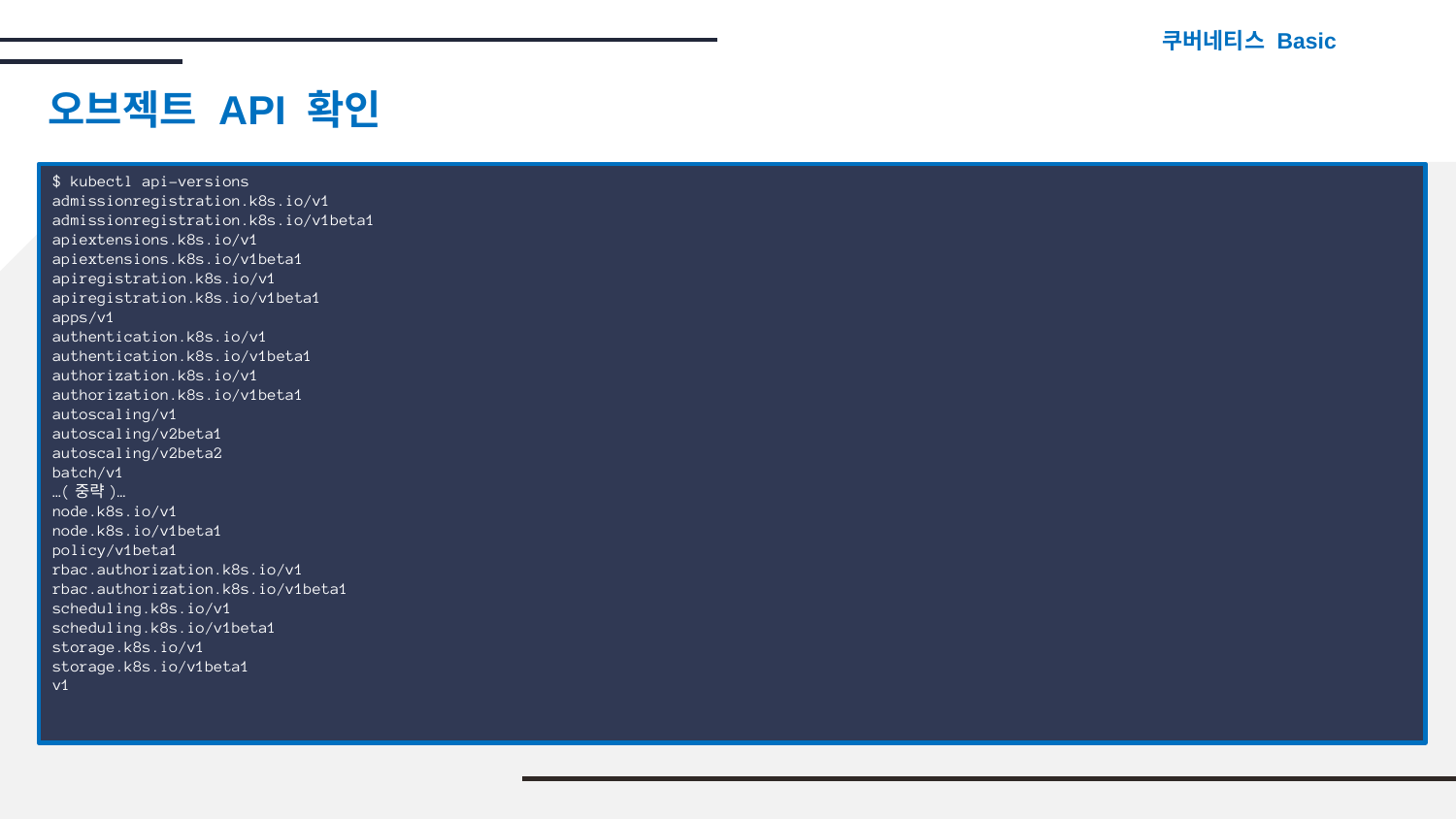

쿠버네티스 Basic
오브젝트 API 확인

$ kubectl api-versions
admissionregistration.k8s.io/v1
admissionregistration.k8s.io/v1beta1
apiextensions.k8s.io/v1
apiextensions.k8s.io/v1beta1
apiregistration.k8s.io/v1
apiregistration.k8s.io/v1beta1
apps/v1
authentication.k8s.io/v1
authentication.k8s.io/v1beta1
authorization.k8s.io/v1
authorization.k8s.io/v1beta1
autoscaling/v1
autoscaling/v2beta1
autoscaling/v2beta2
batch/v1
…(중략)…
node.k8s.io/v1
node.k8s.io/v1beta1
policy/v1beta1
rbac.authorization.k8s.io/v1
rbac.authorization.k8s.io/v1beta1
scheduling.k8s.io/v1
scheduling.k8s.io/v1beta1
storage.k8s.io/v1
storage.k8s.io/v1beta1
v1